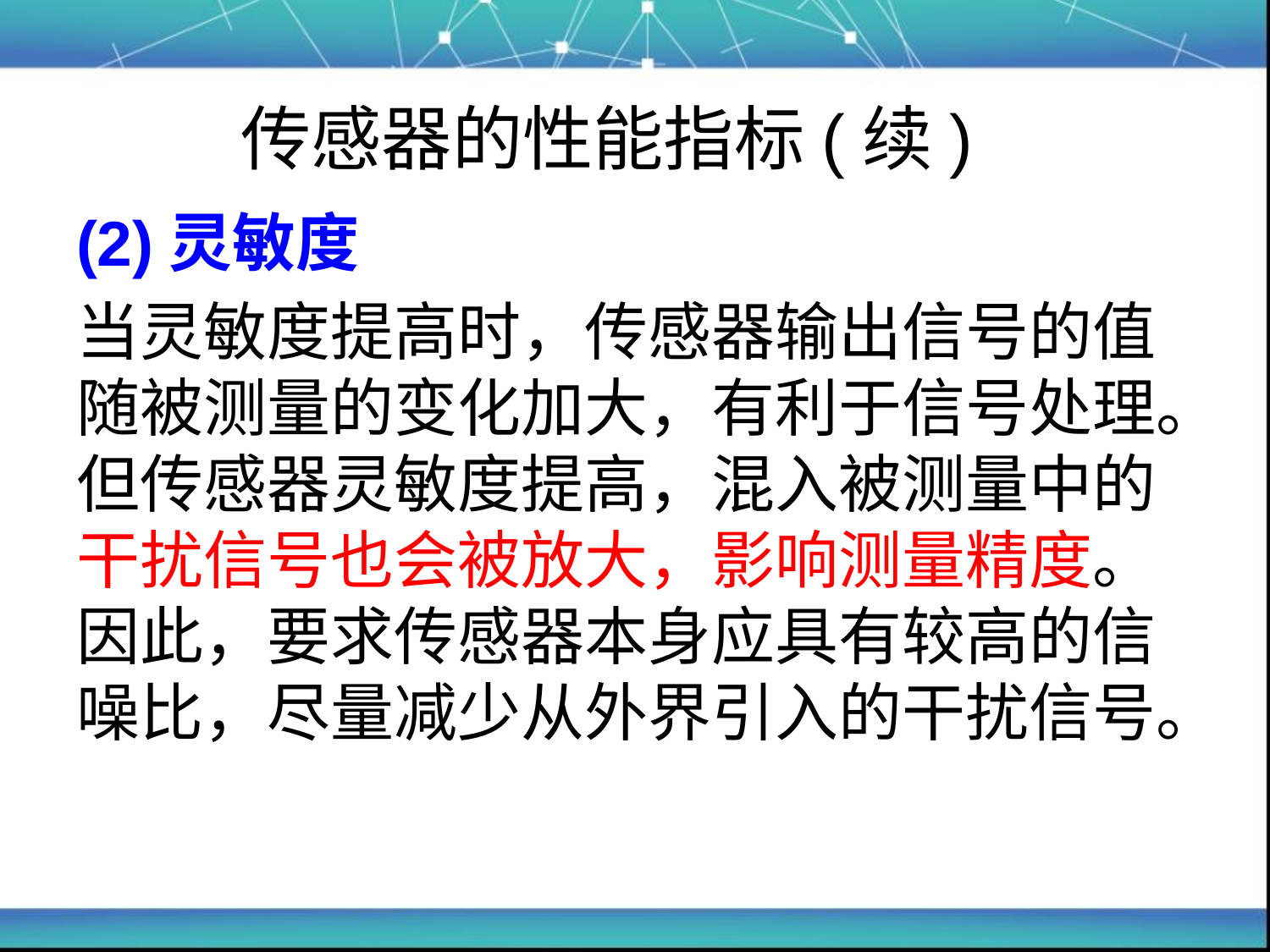

# 传感器的性能指标(续)
(2)灵敏度
当灵敏度提高时，传感器输出信号的值随被测量的变化加大，有利于信号处理。但传感器灵敏度提高，混入被测量中的干扰信号也会被放大，影响测量精度。因此，要求传感器本身应具有较高的信噪比，尽量减少从外界引入的干扰信号。
17